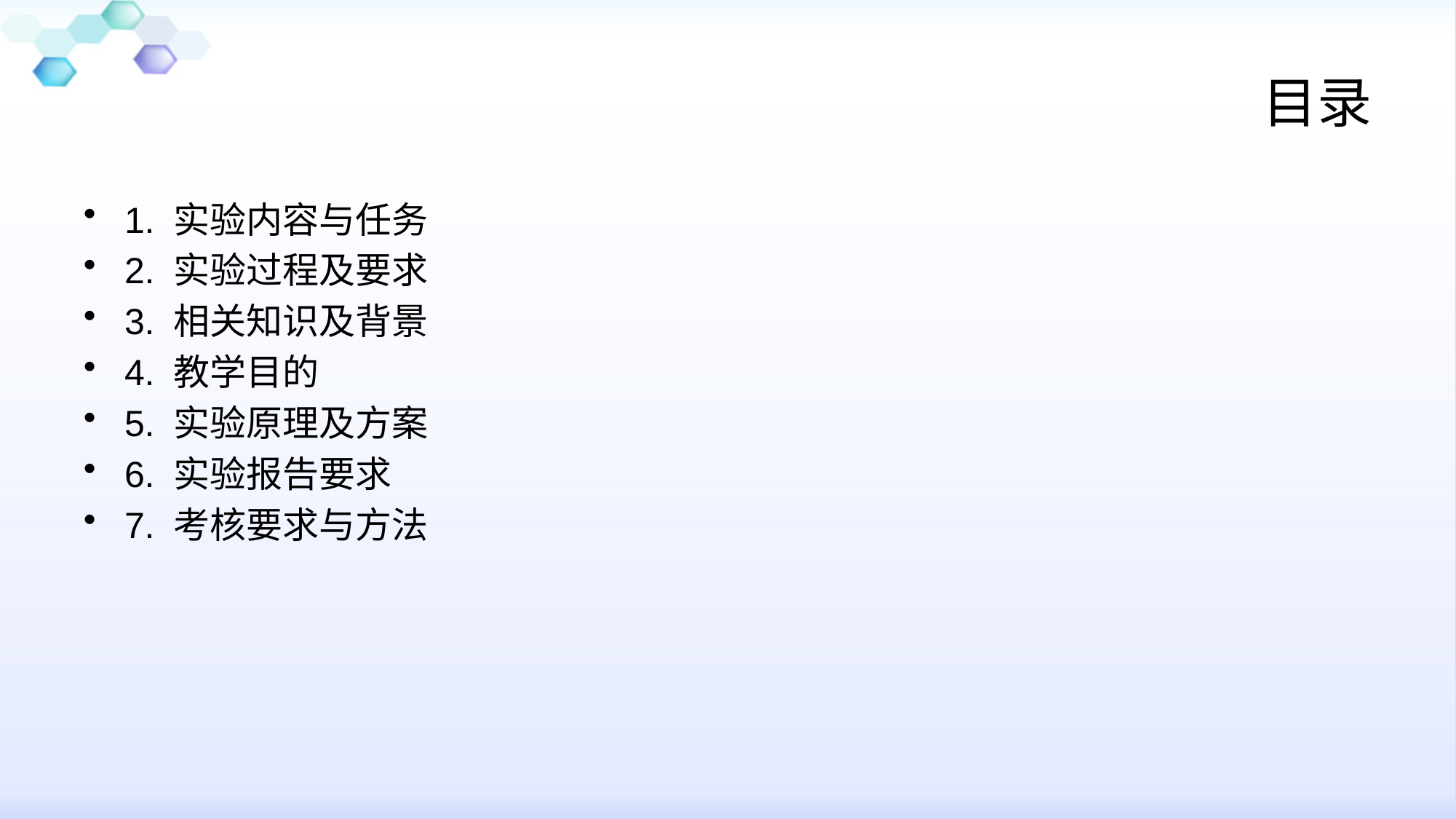

# 目录
1. 实验内容与任务
2. 实验过程及要求
3. 相关知识及背景
4. 教学目的
5. 实验原理及方案
6. 实验报告要求
7. 考核要求与方法